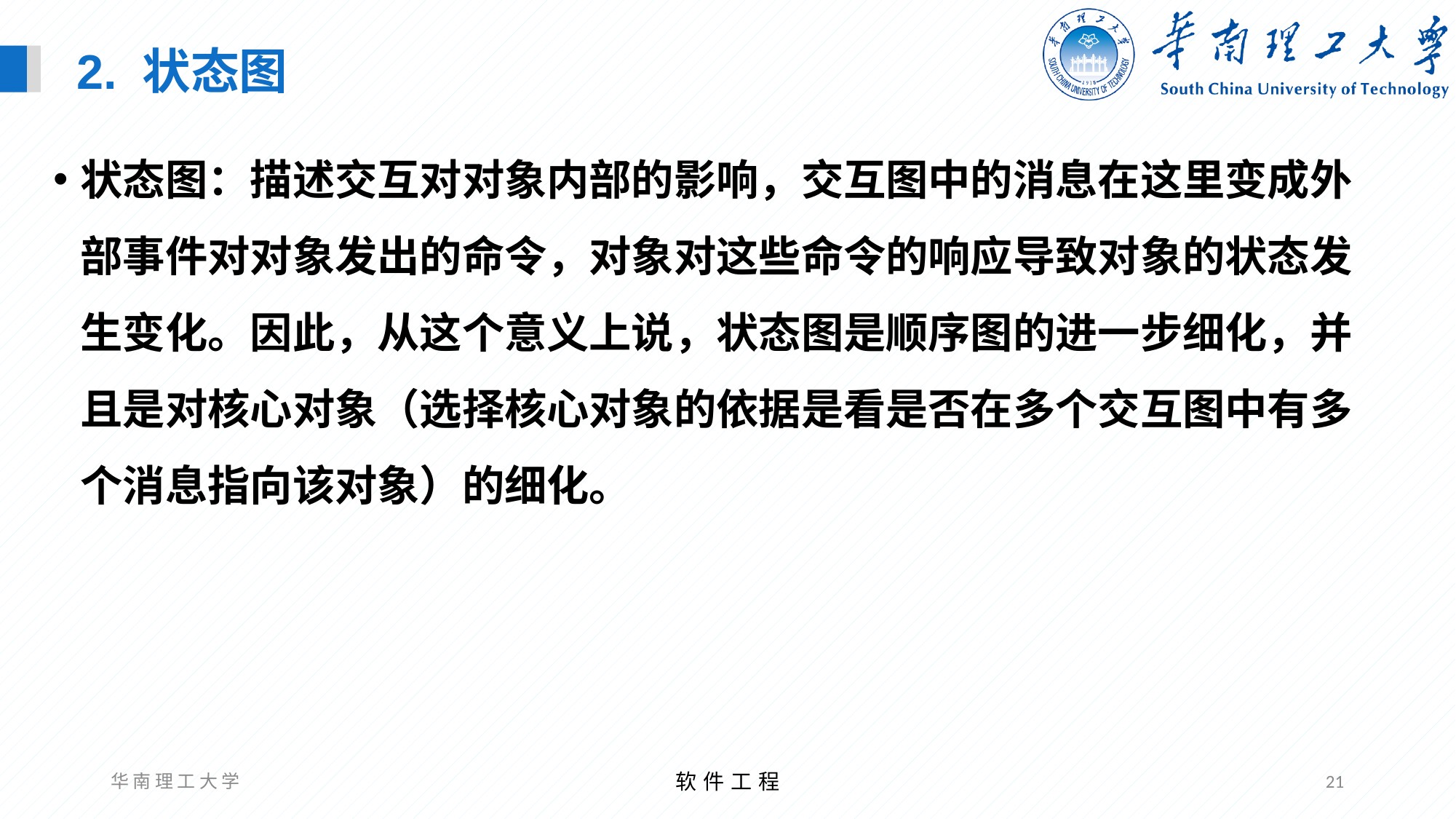

2. 状态图
状态图：描述交互对对象内部的影响，交互图中的消息在这里变成外部事件对对象发出的命令，对象对这些命令的响应导致对象的状态发生变化。因此，从这个意义上说，状态图是顺序图的进一步细化，并且是对核心对象（选择核心对象的依据是看是否在多个交互图中有多个消息指向该对象）的细化。
华 南 理 工 大 学
软 件 工 程
21